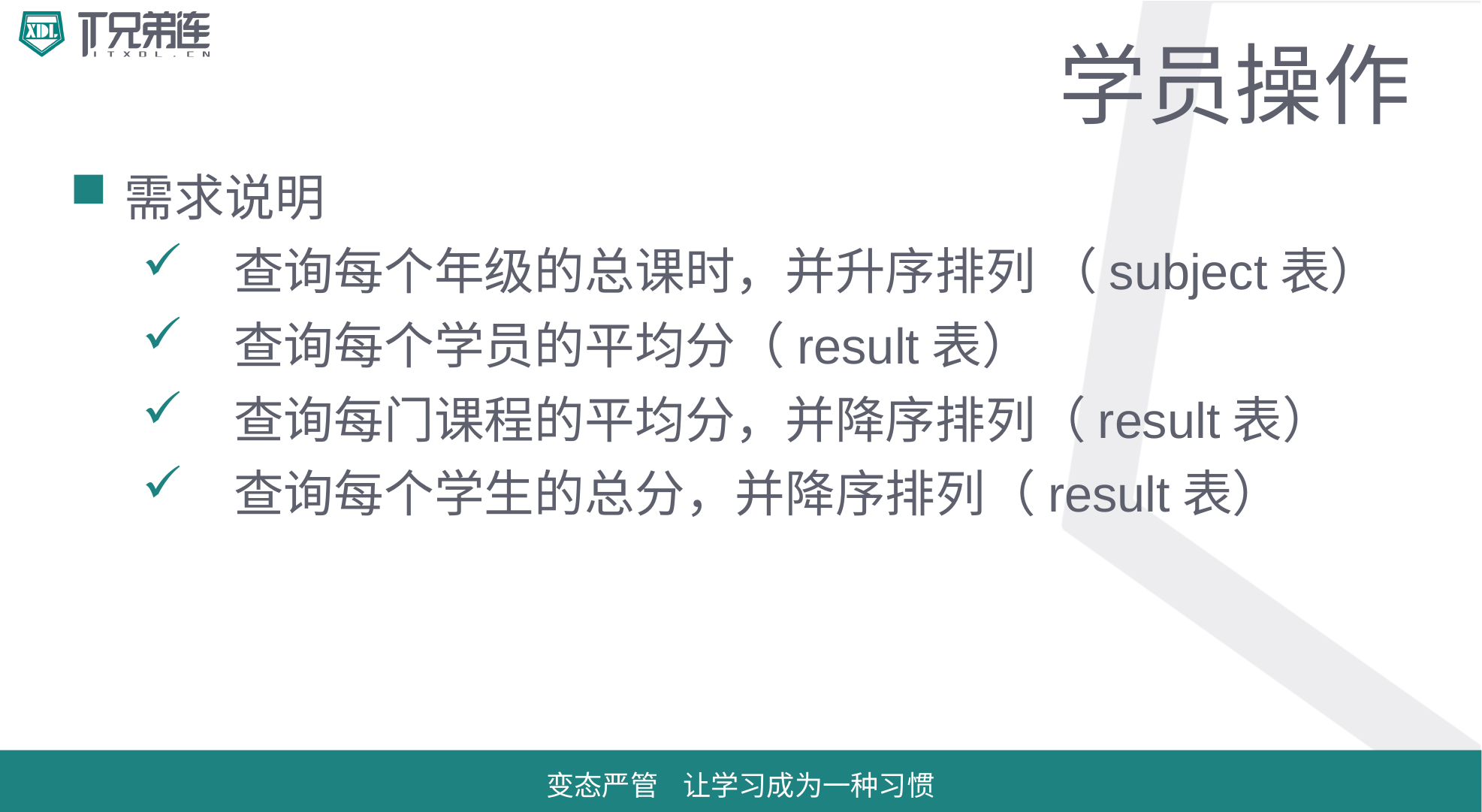

# 学员操作
需求说明
查询每个年级的总课时，并升序排列 （subject表）
查询每个学员的平均分（result表）
查询每门课程的平均分，并降序排列（result表）
查询每个学生的总分，并降序排列（result表）